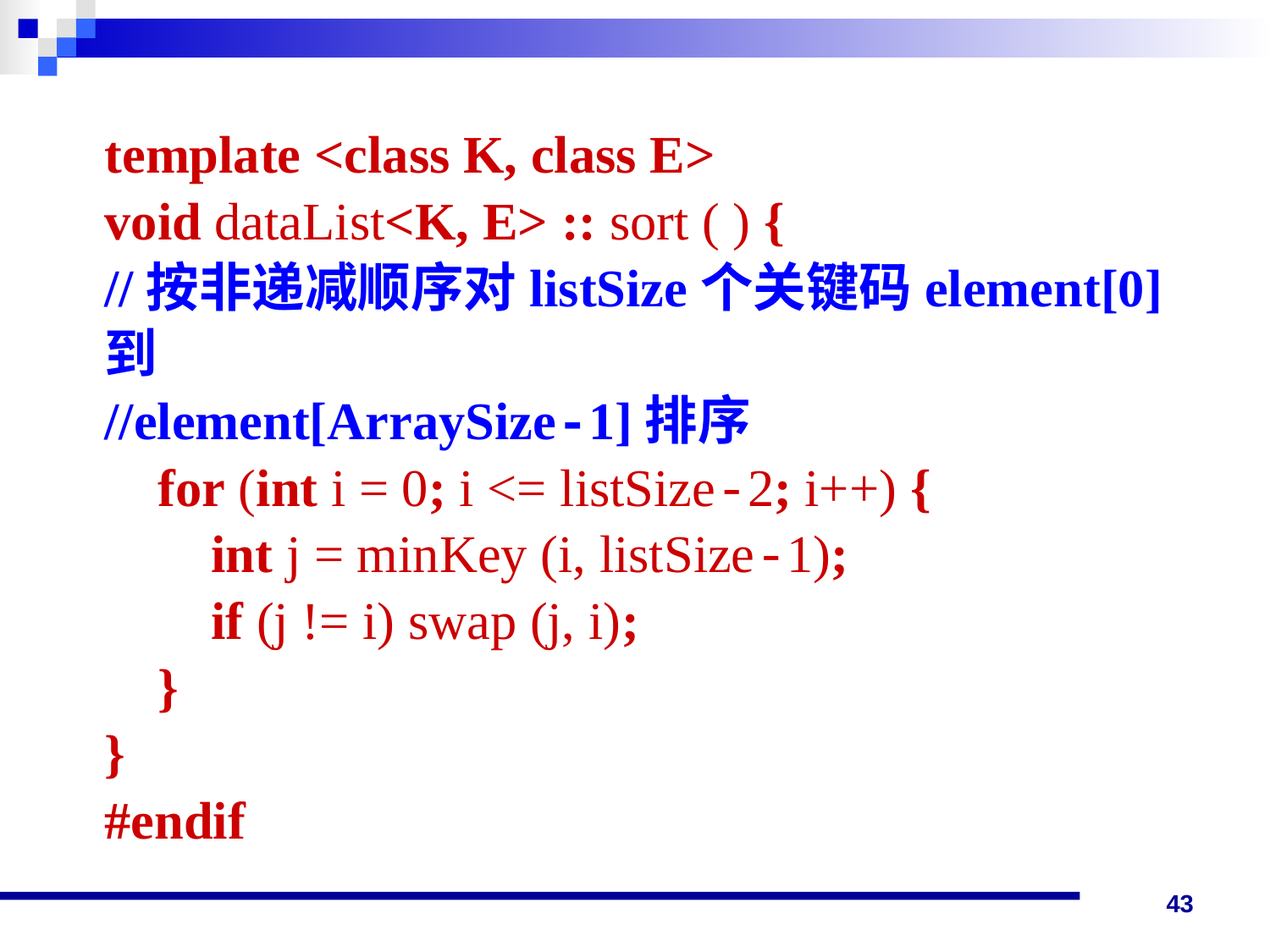

template <class K, class E>
void dataList<K, E> :: sort ( ) {
//按非递减顺序对listSize个关键码element[0]到
//element[ArraySize-1]排序
    for (int i = 0; i <= listSize-2; i++) {
        int j = minKey (i, listSize-1);
        if (j != i) swap (j, i);
    }
}
#endif
43